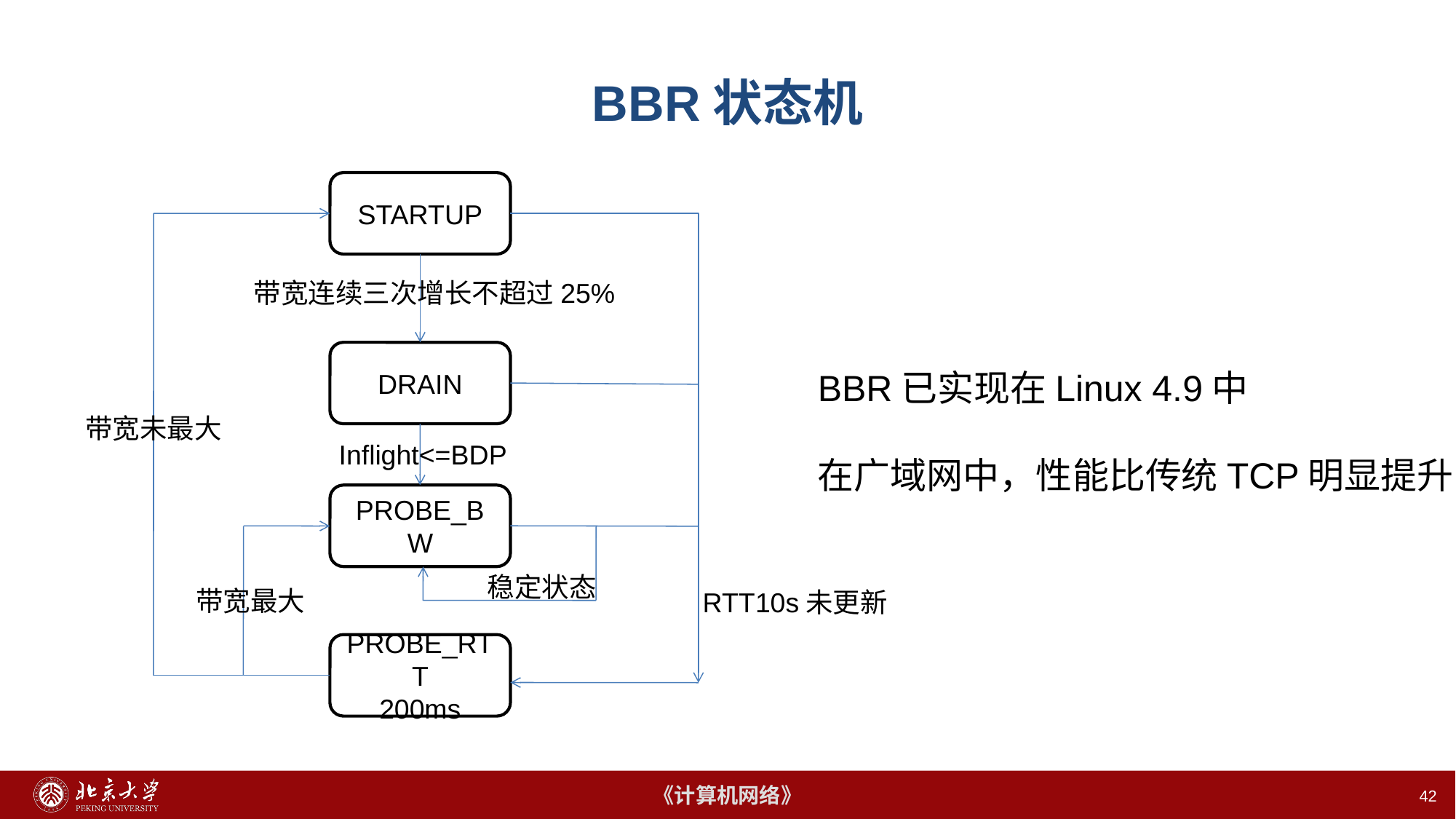

42
# BBR状态机
STARTUP
带宽连续三次增长不超过25%
DRAIN
BBR已实现在Linux 4.9中

在广域网中，性能比传统TCP明显提升
带宽未最大
Inflight<=BDP
PROBE_BW
稳定状态
带宽最大
RTT10s未更新
PROBE_RTT
200ms